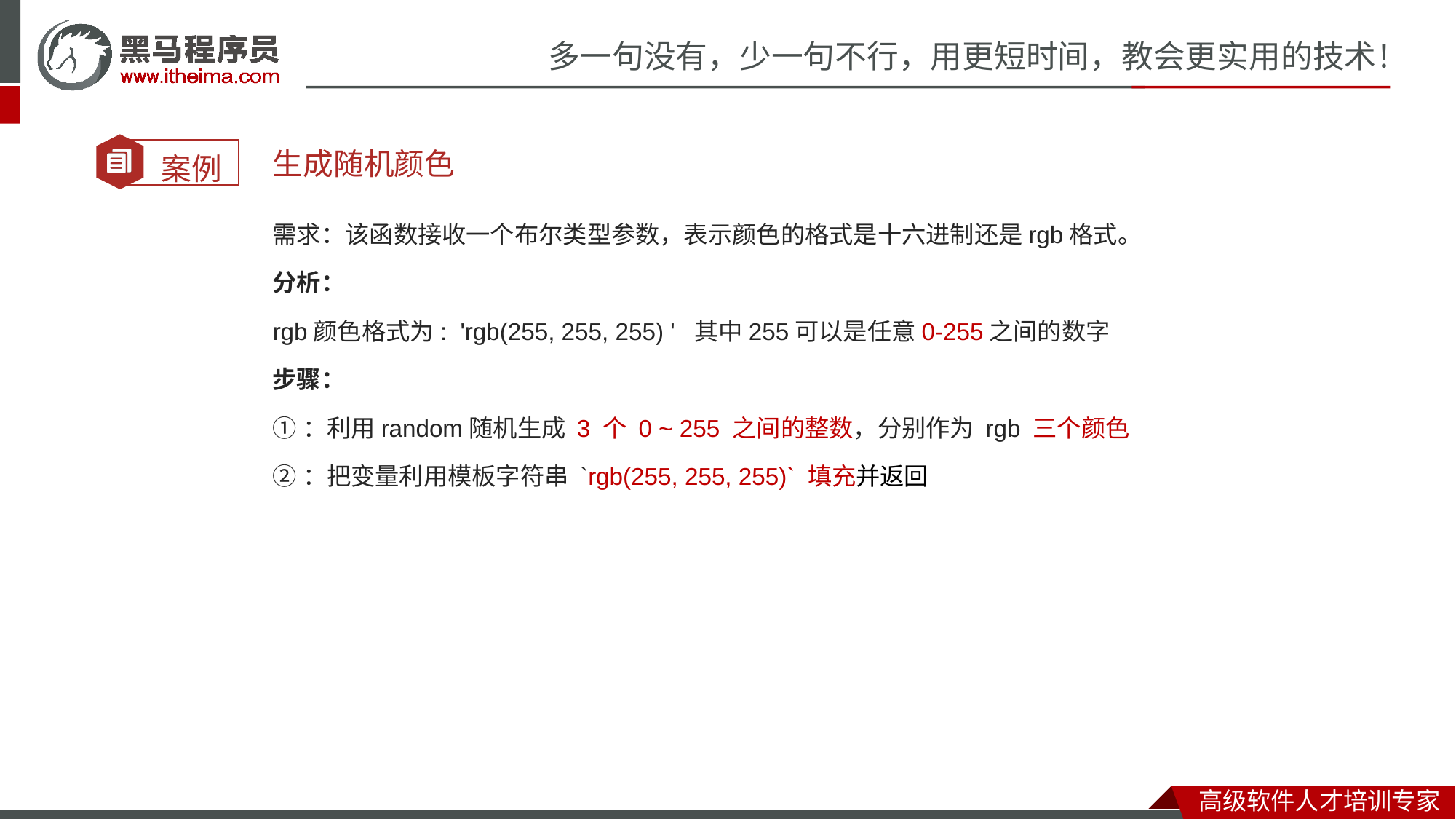

生成随机颜色
需求：该函数接收一个布尔类型参数，表示颜色的格式是十六进制还是rgb格式。
分析：
rgb颜色格式为:  'rgb(255, 255, 255) '  其中255可以是任意0-255之间的数字
步骤：
①：利用random随机生成 3 个 0 ~ 255 之间的整数，分别作为 rgb 三个颜色
②：把变量利用模板字符串 `rgb(255, 255, 255)` 填充并返回